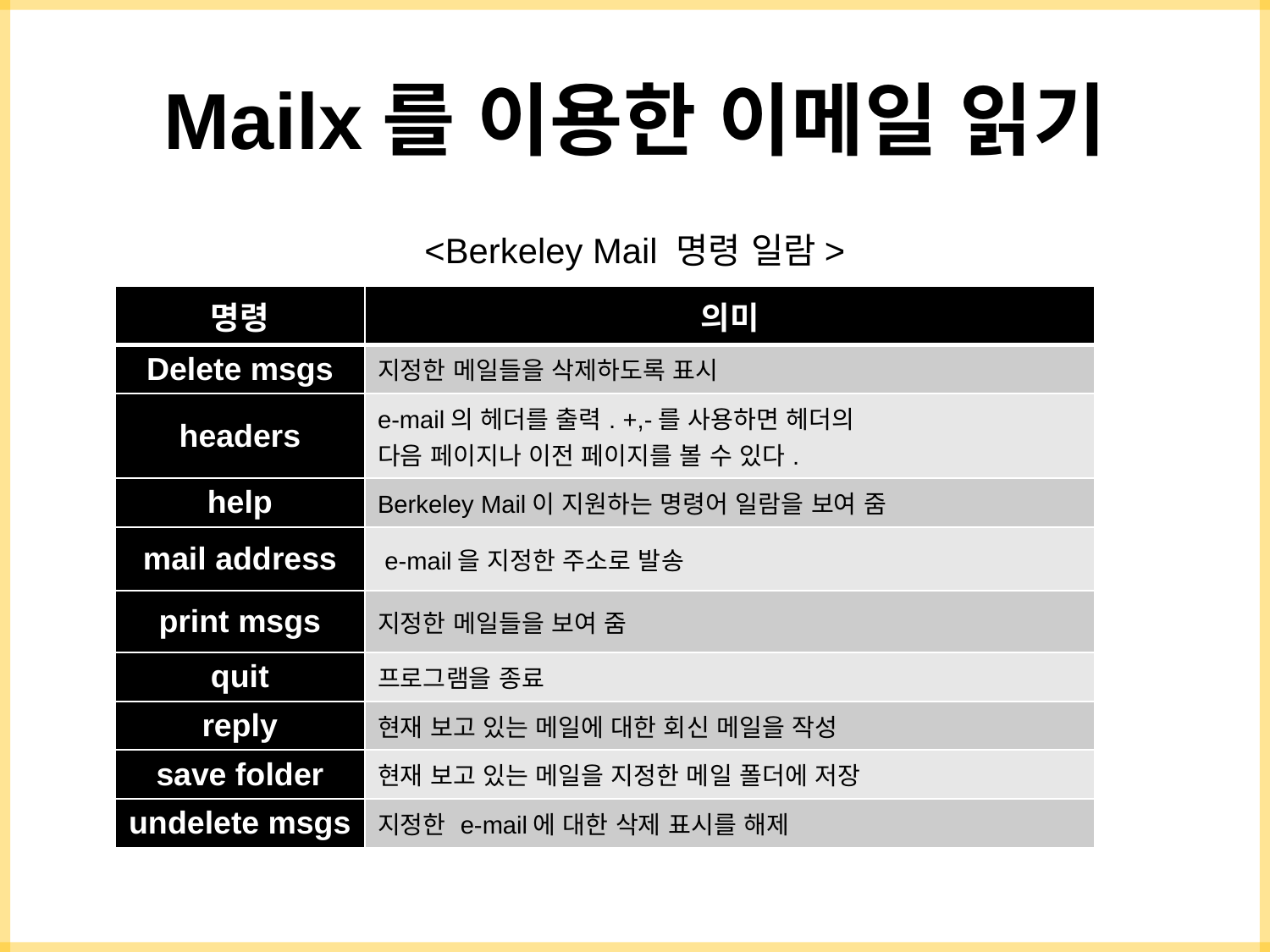

# Mailx를 이용한 이메일 읽기
<Berkeley Mail 명령 일람>
| 명령 | 의미 |
| --- | --- |
| Delete msgs | 지정한 메일들을 삭제하도록 표시 |
| headers | e-mail의 헤더를 출력. +,-를 사용하면 헤더의 다음 페이지나 이전 페이지를 볼 수 있다. |
| help | Berkeley Mail이 지원하는 명령어 일람을 보여 줌 |
| mail address | e-mail을 지정한 주소로 발송 |
| print msgs | 지정한 메일들을 보여 줌 |
| quit | 프로그램을 종료 |
| reply | 현재 보고 있는 메일에 대한 회신 메일을 작성 |
| save folder | 현재 보고 있는 메일을 지정한 메일 폴더에 저장 |
| undelete msgs | 지정한 e-mail에 대한 삭제 표시를 해제 |